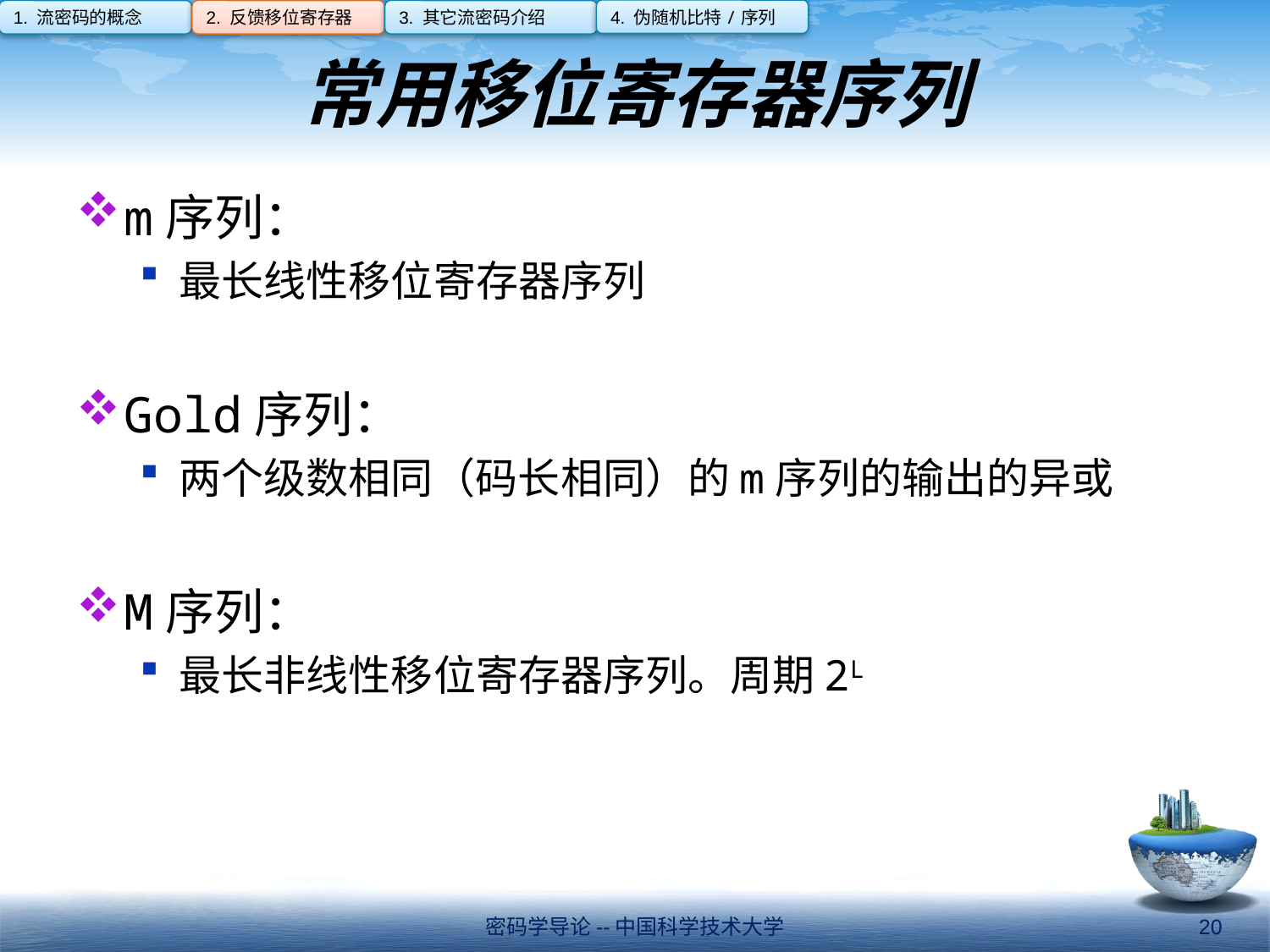

4. 伪随机比特/序列
1. 流密码的概念
2. 反馈移位寄存器
3. 其它流密码介绍
# 常用移位寄存器序列
m序列：
最长线性移位寄存器序列

Gold序列：
两个级数相同（码长相同）的m序列的输出的异或

M序列：
最长非线性移位寄存器序列。周期2L
密码学导论--中国科学技术大学
20